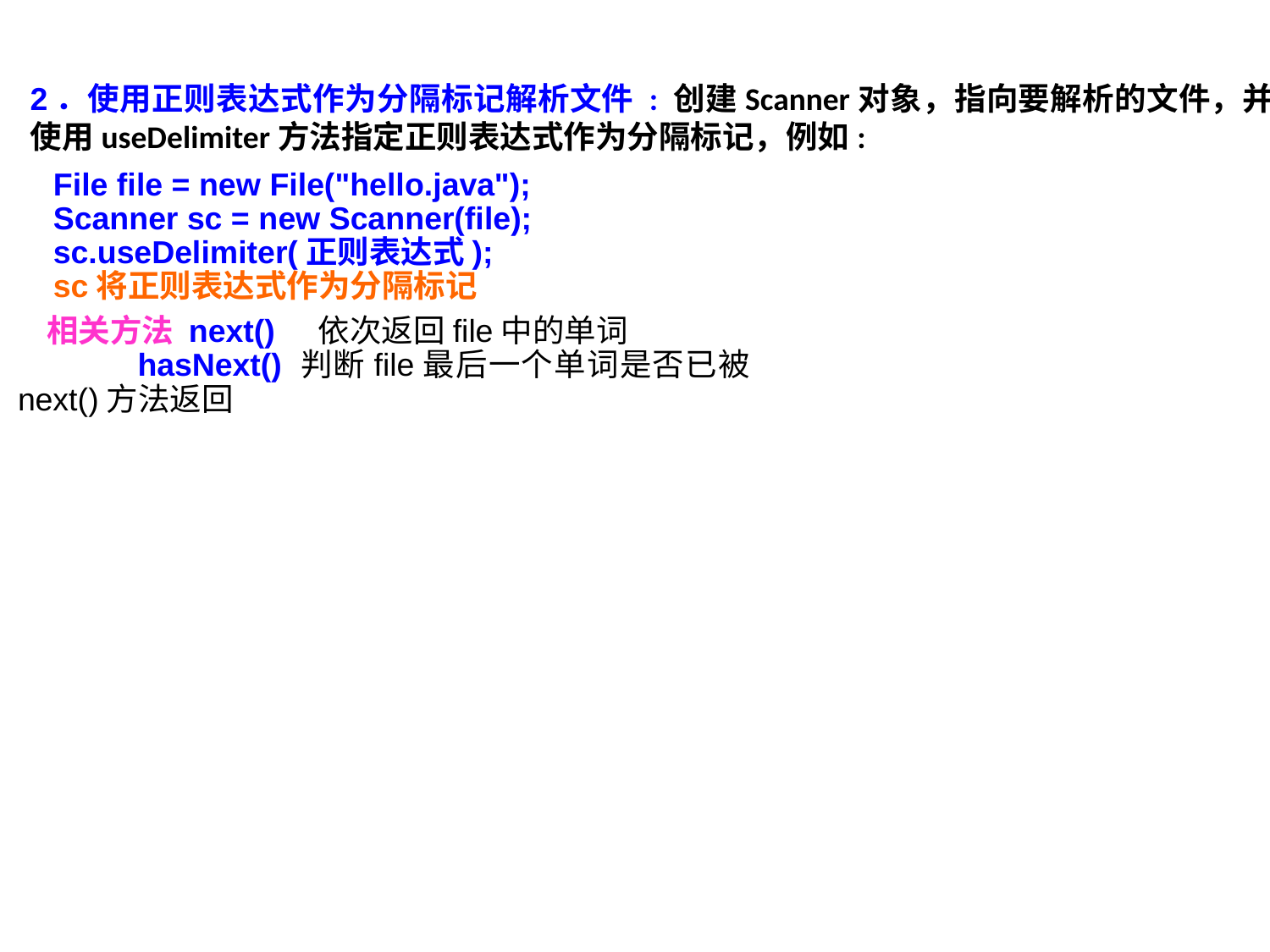

2．使用正则表达式作为分隔标记解析文件 : 创建Scanner对象，指向要解析的文件，并使用useDelimiter方法指定正则表达式作为分隔标记，例如:
    File file = new File("hello.java");
    Scanner sc = new Scanner(file);
    sc.useDelimiter(正则表达式);
    sc将正则表达式作为分隔标记
   相关方法 next()    依次返回file中的单词
            hasNext() 判断file最后一个单词是否已被next()方法返回